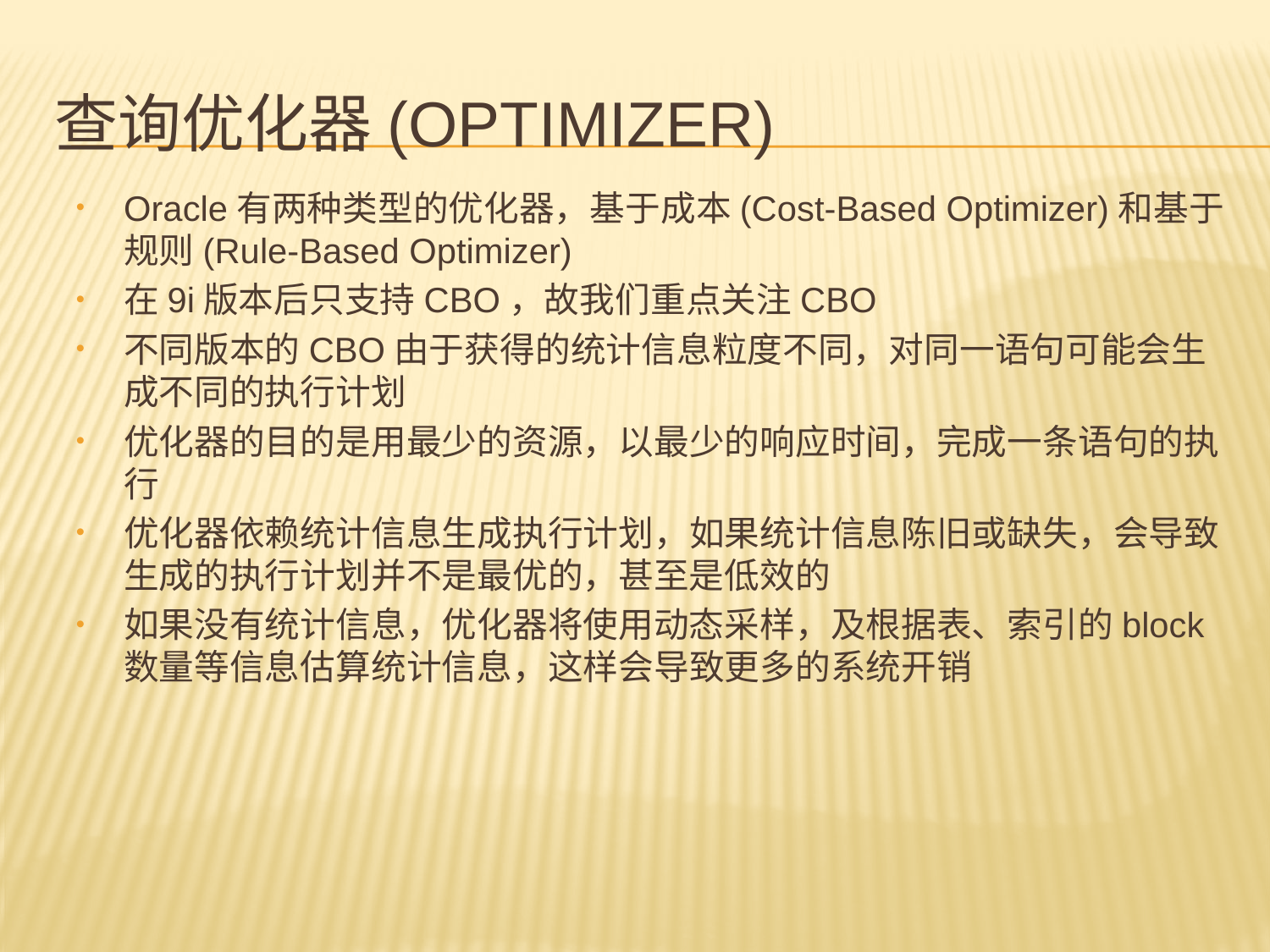

# 查询优化器(Optimizer)
Oracle有两种类型的优化器，基于成本(Cost-Based Optimizer)和基于规则(Rule-Based Optimizer)
在9i版本后只支持CBO，故我们重点关注CBO
不同版本的CBO由于获得的统计信息粒度不同，对同一语句可能会生成不同的执行计划
优化器的目的是用最少的资源，以最少的响应时间，完成一条语句的执行
优化器依赖统计信息生成执行计划，如果统计信息陈旧或缺失，会导致生成的执行计划并不是最优的，甚至是低效的
如果没有统计信息，优化器将使用动态采样，及根据表、索引的block数量等信息估算统计信息，这样会导致更多的系统开销